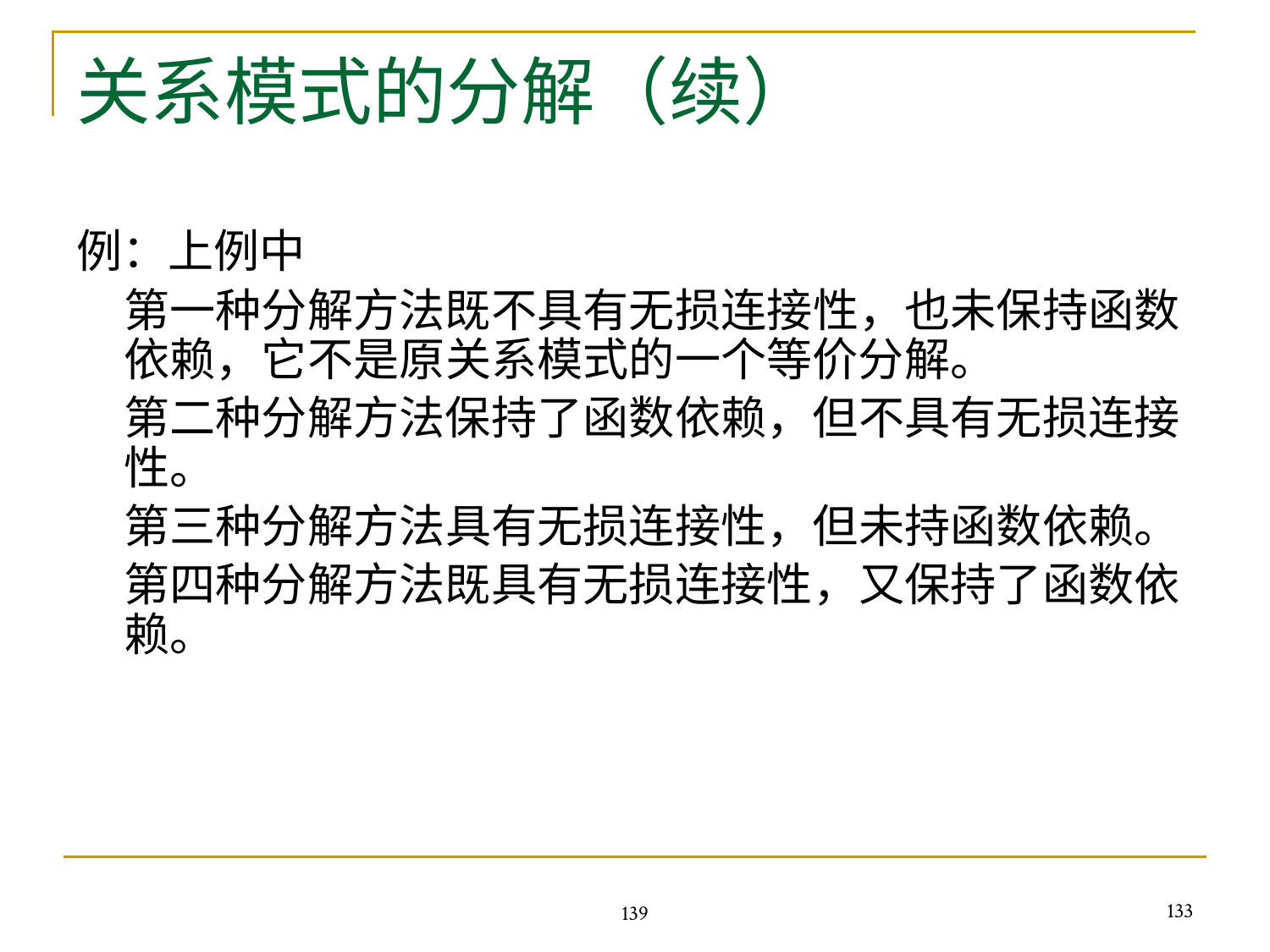

# 关系模式的分解（续）
例：上例中
	第一种分解方法既不具有无损连接性，也未保持函数依赖，它不是原关系模式的一个等价分解。
	第二种分解方法保持了函数依赖，但不具有无损连接性。
	第三种分解方法具有无损连接性，但未持函数依赖。
	第四种分解方法既具有无损连接性，又保持了函数依赖。
133
139